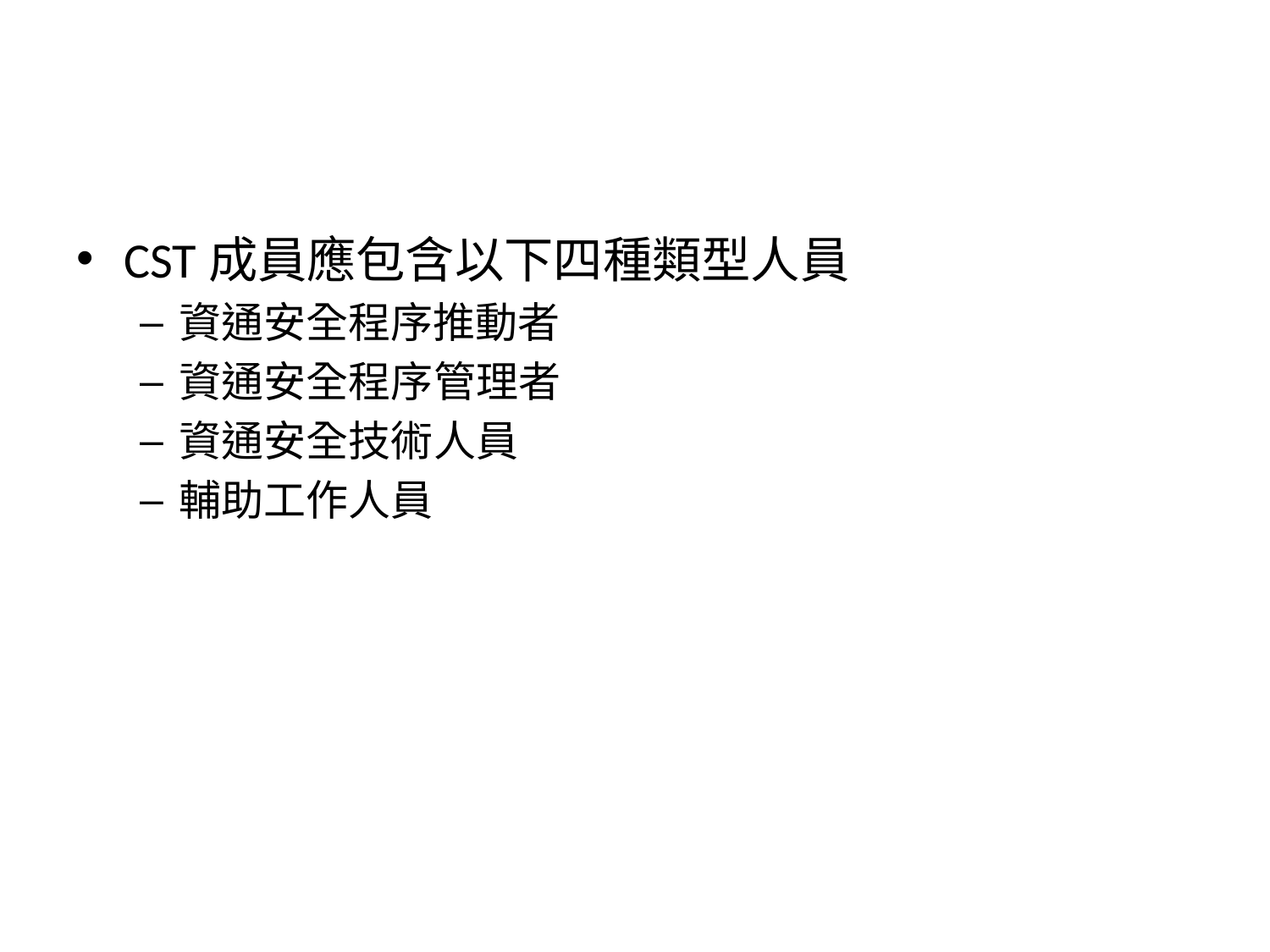

#
CST成員應包含以下四種類型人員
資通安全程序推動者
資通安全程序管理者
資通安全技術人員
輔助工作人員